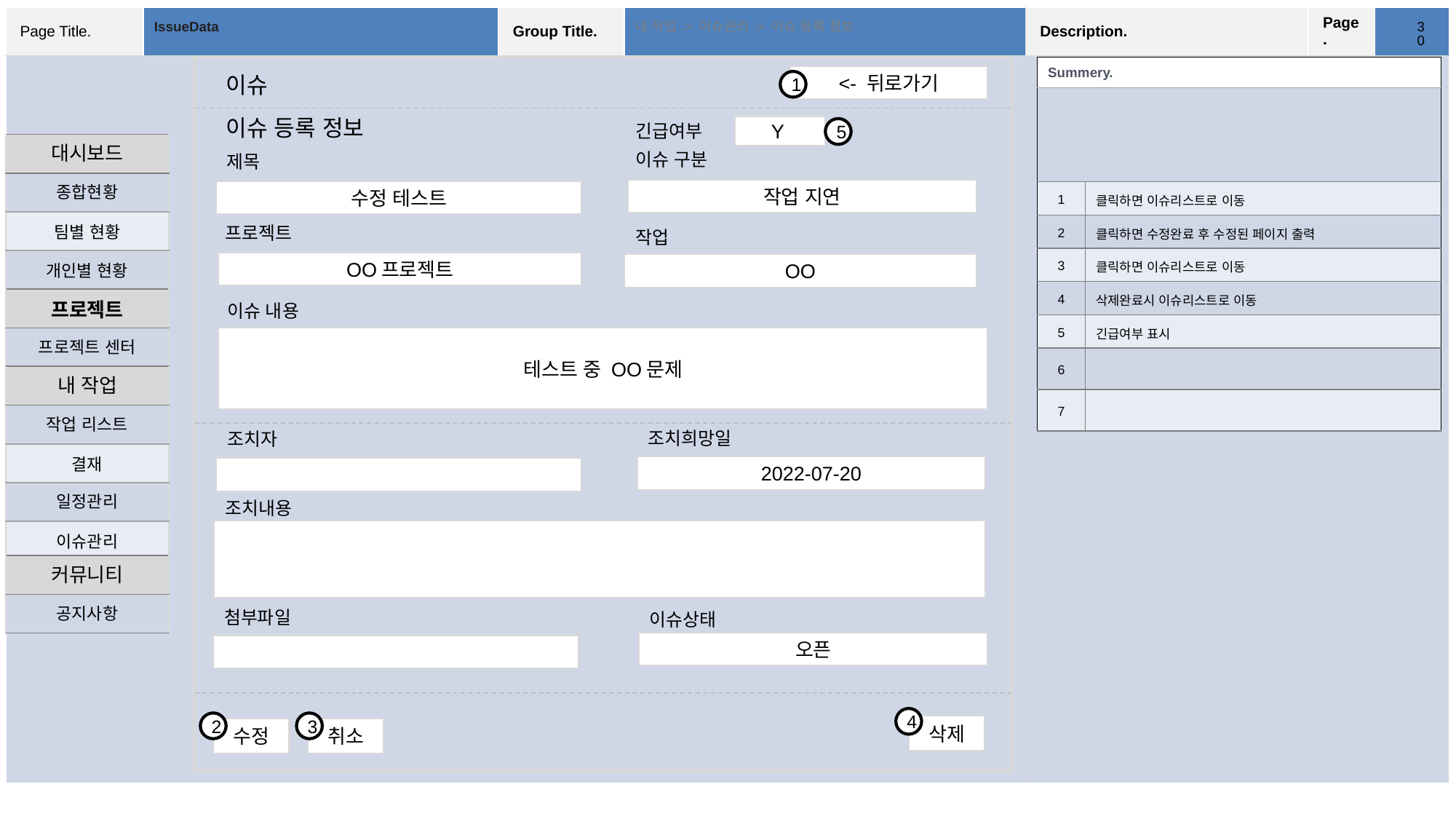

30
IssueData
내 작업 > 이슈관리 > 이슈 등록 정보

| Summery. |  |
| --- | --- |
|  |  |
| 1 | 클릭하면 이슈리스트로 이동 |
| 2 | 클릭하면 수정완료 후 수정된 페이지 출력 |
| 3 | 클릭하면 이슈리스트로 이동 |
| 4 | 삭제완료시 이슈리스트로 이동 |
| 5 | 긴급여부 표시 |
| 6 |  |
| 7 |  |
 이슈
<- 뒤로가기
1
 이슈 등록 정보
긴급여부
Y
5
| 대시보드 |
| --- |
| 종합현황 |
| 팀별 현황 |
| 개인별 현황 |
이슈 구분
제목
작업 지연
수정 테스트
프로젝트
작업
OO프로젝트
OO
| 프로젝트 |
| --- |
| 프로젝트 센터 |
이슈 내용
테스트 중 OO문제
| 내 작업 |
| --- |
| 작업 리스트 |
| 결재 |
| 일정관리 |
| 이슈관리 |
조치희망일
조치자
2022-07-20

조치내용

| 커뮤니티 |
| --- |
| 공지사항 |
첨부파일
이슈상태
오픈

4
2
3
삭제
수정
취소